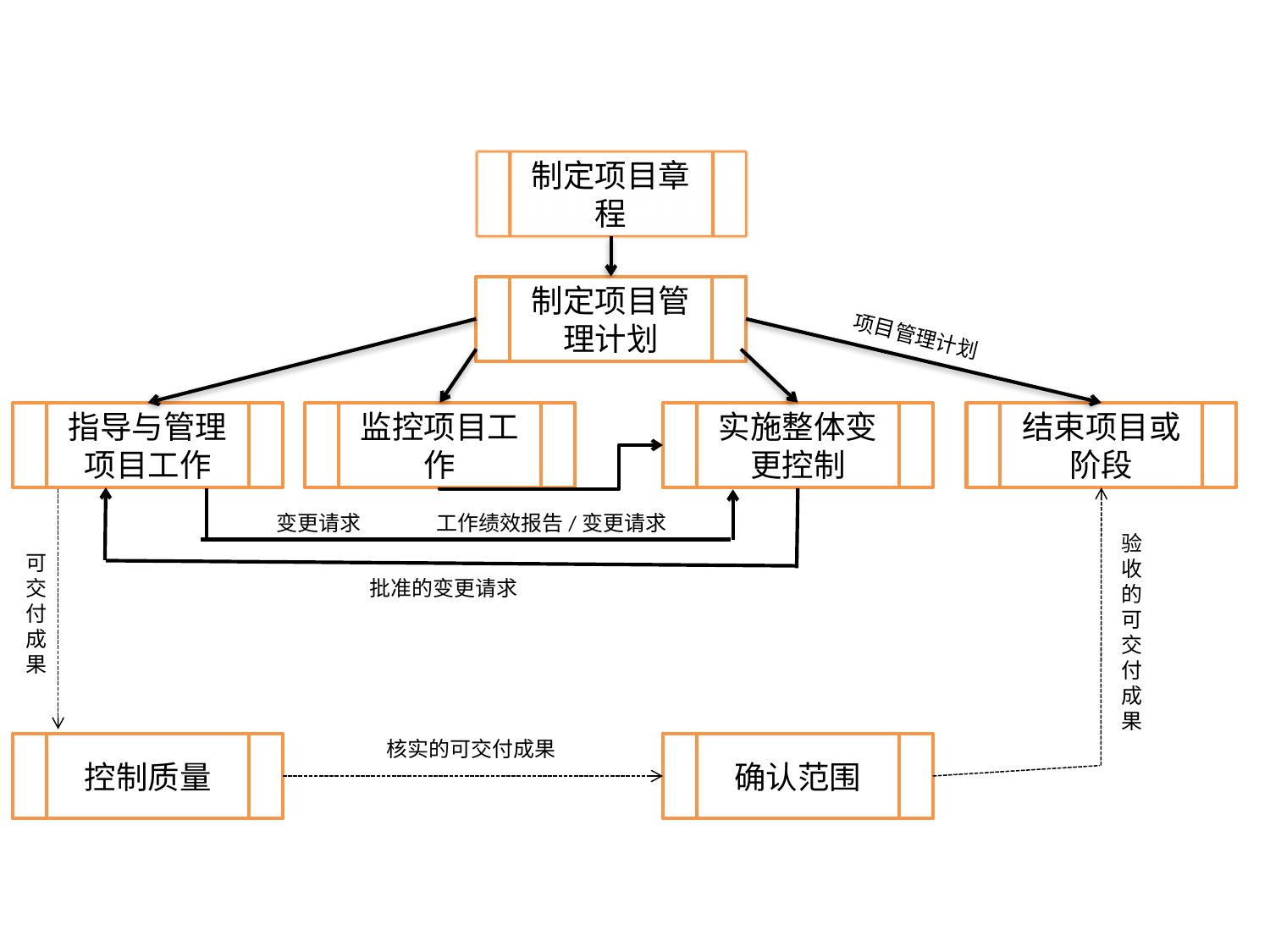

制定项目章程
制定项目管理计划
项目管理计划
指导与管理项目工作
监控项目工作
实施整体变更控制
结束项目或阶段
变更请求
工作绩效报告/变更请求
验收的可交付成果
可交付成果
批准的变更请求
核实的可交付成果
控制质量
确认范围